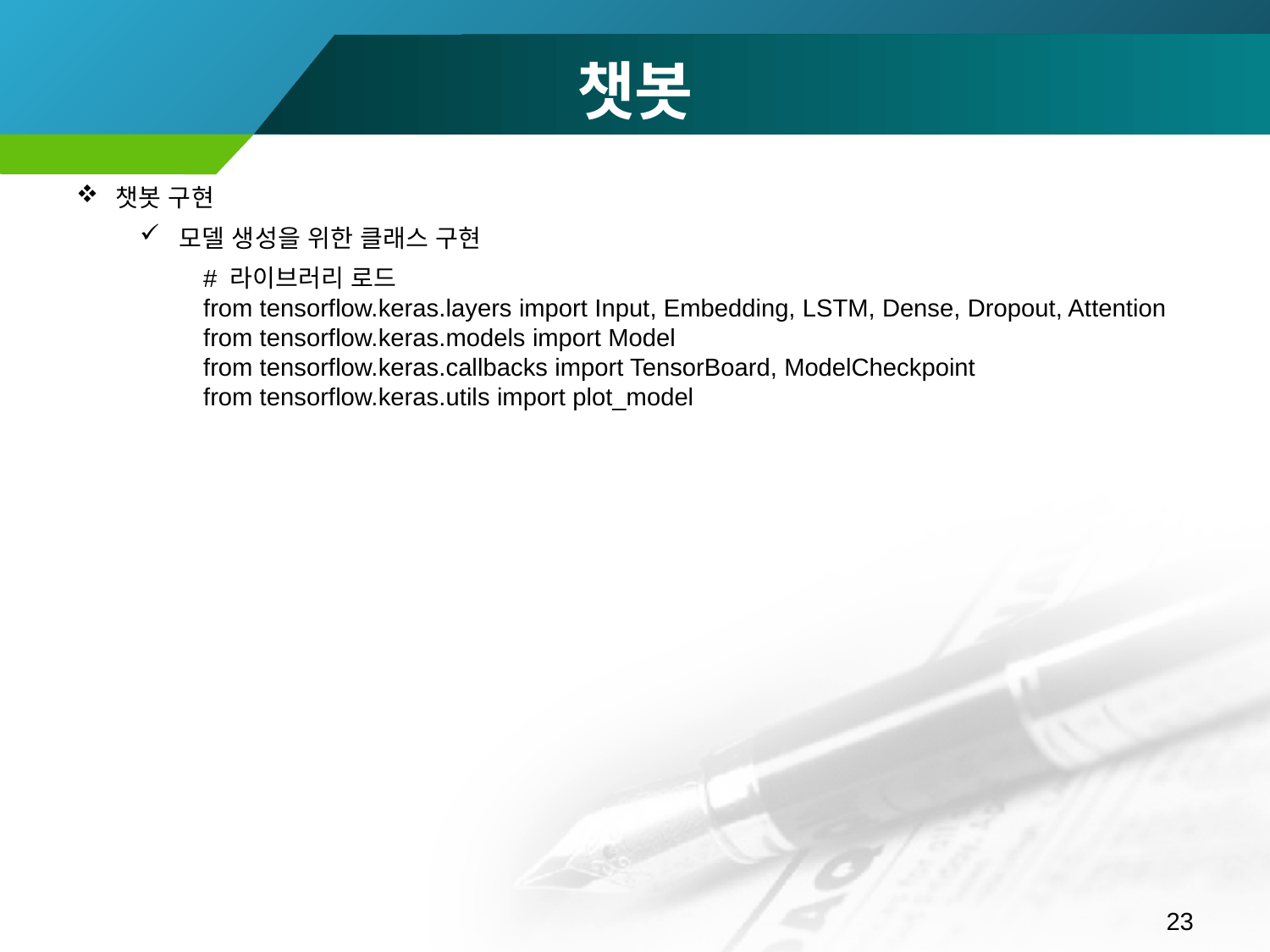

챗봇
챗봇 구현
모델 생성을 위한 클래스 구현
# 라이브러리 로드
from tensorflow.keras.layers import Input, Embedding, LSTM, Dense, Dropout, Attention
from tensorflow.keras.models import Model
from tensorflow.keras.callbacks import TensorBoard, ModelCheckpoint
from tensorflow.keras.utils import plot_model
23